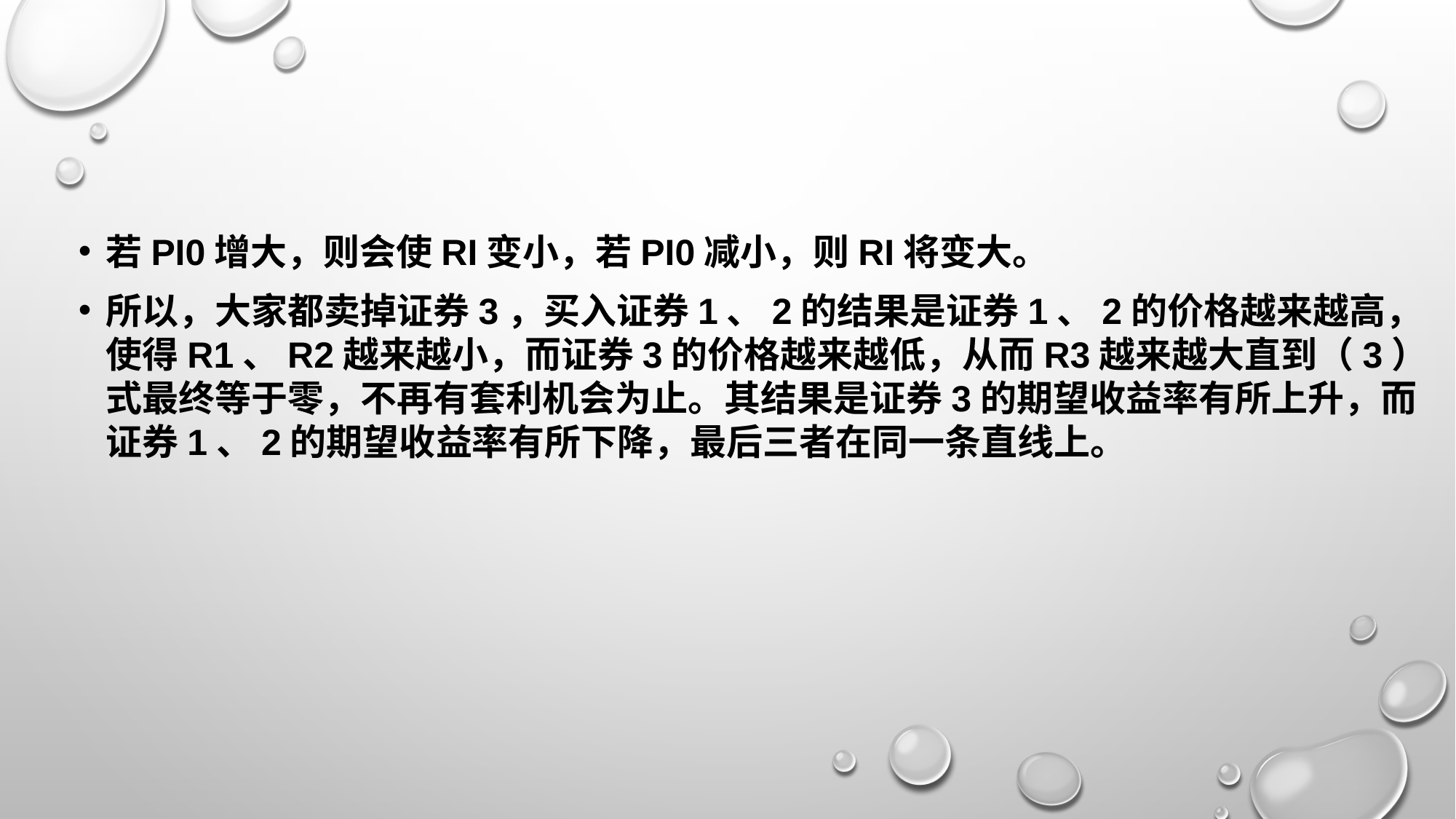

若Pi0增大，则会使ri变小，若Pi0减小，则ri将变大。
所以，大家都卖掉证券3，买入证券1、2的结果是证券1、2的价格越来越高，使得r1、r2越来越小，而证券3的价格越来越低，从而r3越来越大直到（3）式最终等于零，不再有套利机会为止。其结果是证券3的期望收益率有所上升，而证券1、2的期望收益率有所下降，最后三者在同一条直线上。